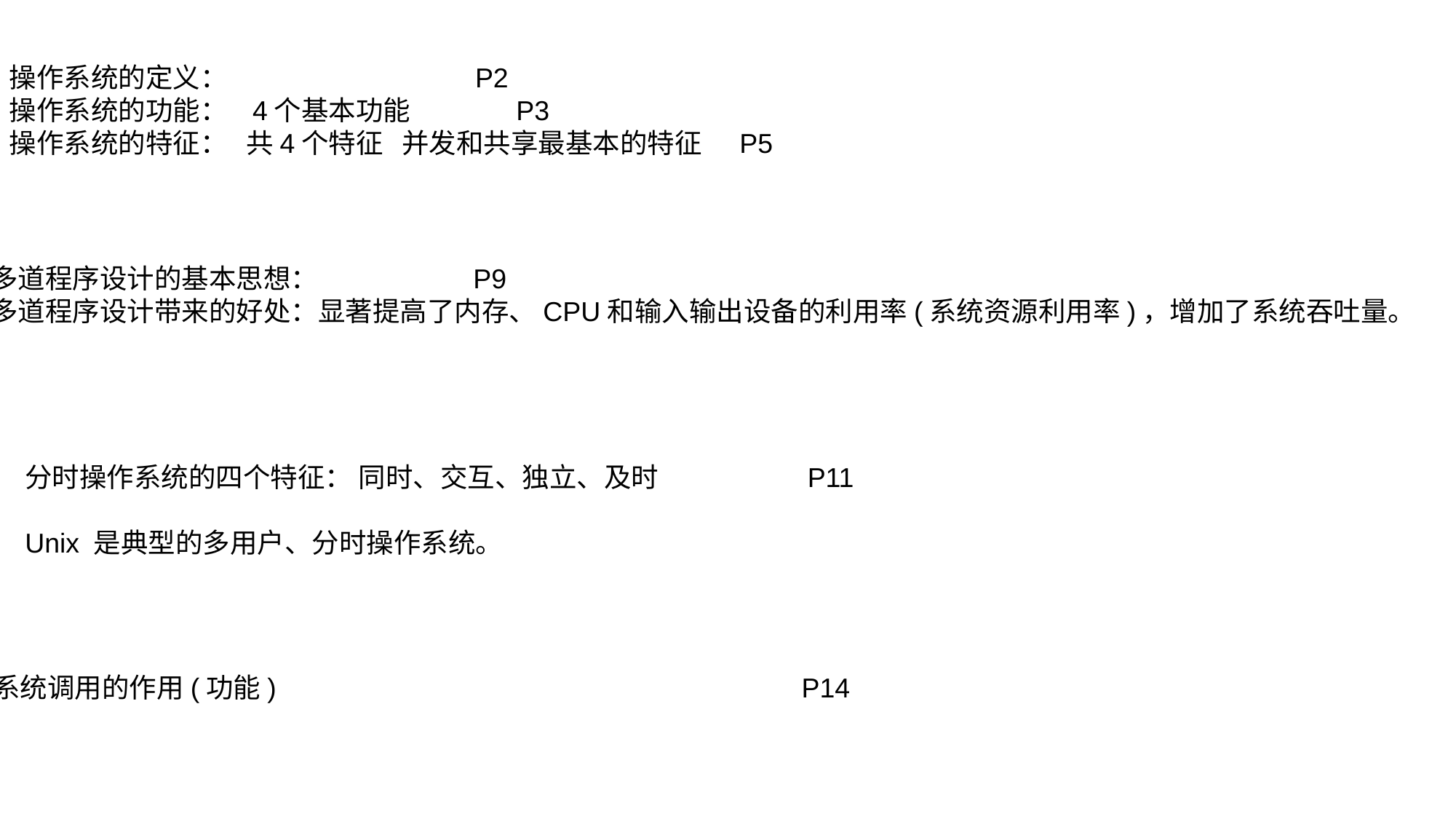

操作系统的定义：                                       P2
操作系统的功能：   4个基本功能                P3
操作系统的特征：   共4个特征   并发和共享最基本的特征     P5
多道程序设计的基本思想：                        P9
多道程序设计带来的好处：显著提高了内存、CPU和输入输出设备的利用率(系统资源利用率)，增加了系统吞吐量。
分时操作系统的四个特征： 同时、交互、独立、及时                       P11

Unix 是典型的多用户、分时操作系统。
系统调用的作用(功能)                                                                     P14